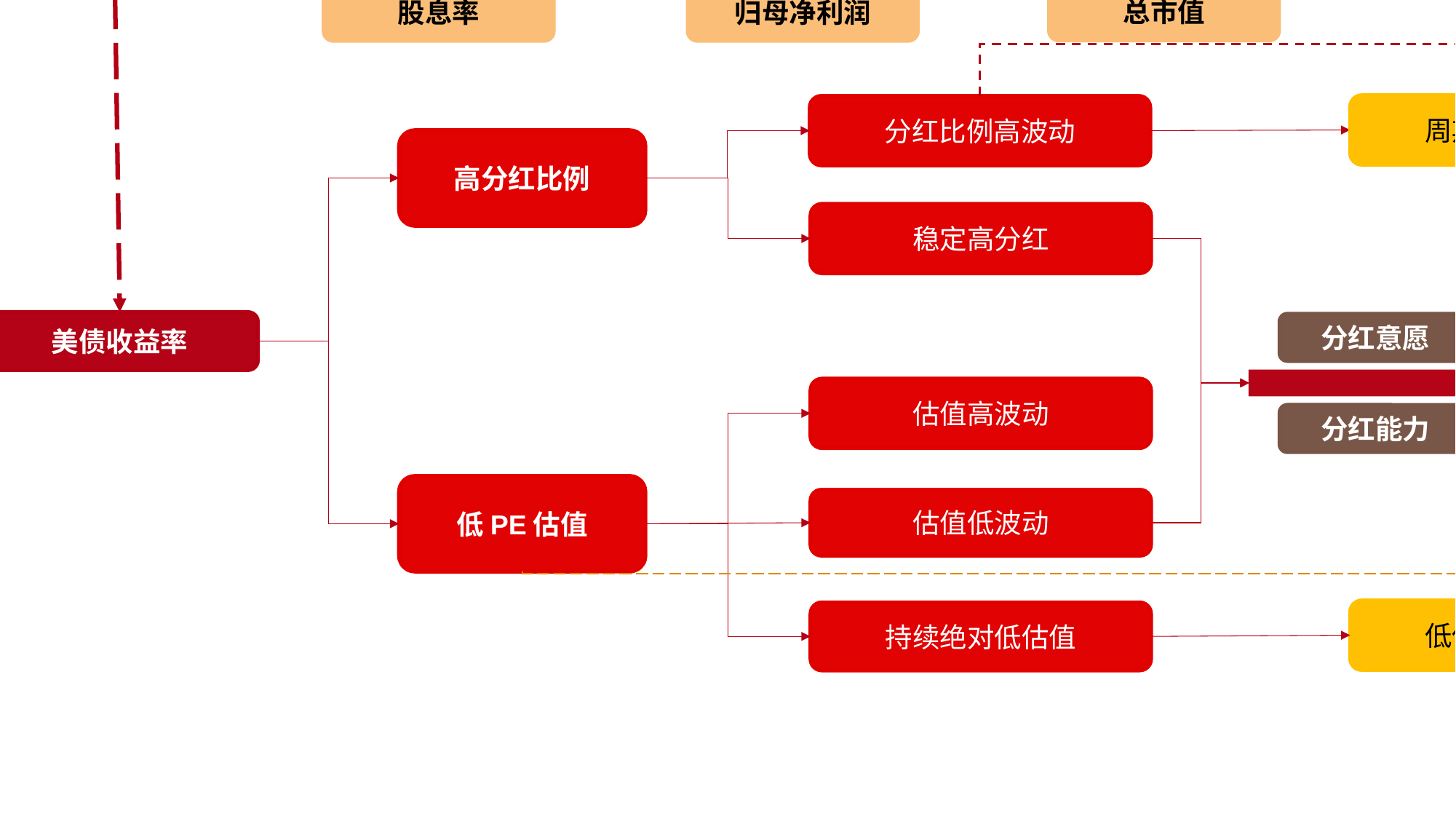

沪深300
红利低波指数
归母净利润
股息率
年度分红
1

分红比例
股息率

总市值
股息率
归母净利润
PE估值
三年连续现金分红，且每年现金股息率均大于0
周期性“陷阱”
分红比例高波动
高分红比例
稳定高分红

美债收益率
分红意愿
红利资产
沪深300为样本空间，且连续3年股息率高

估值高波动
分红能力
低PE估值

估值低波动
最后选波动最低的50只作为成分
低估值“陷阱”
持续绝对低估值